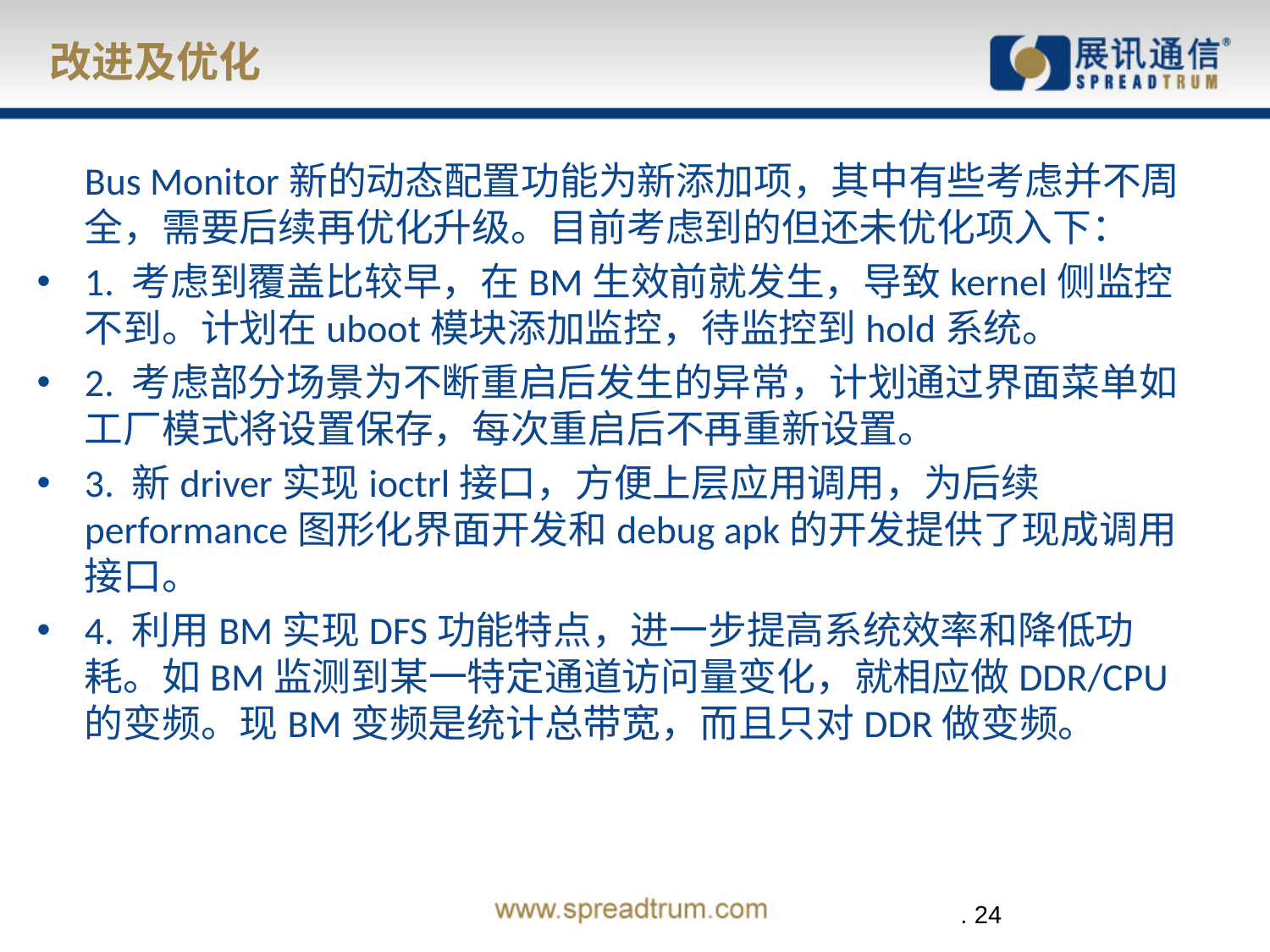

# 改进及优化
	Bus Monitor新的动态配置功能为新添加项，其中有些考虑并不周全，需要后续再优化升级。目前考虑到的但还未优化项入下：
1. 考虑到覆盖比较早，在BM生效前就发生，导致kernel侧监控不到。计划在uboot模块添加监控，待监控到hold系统。
2. 考虑部分场景为不断重启后发生的异常，计划通过界面菜单如工厂模式将设置保存，每次重启后不再重新设置。
3. 新driver实现ioctrl接口，方便上层应用调用，为后续performance图形化界面开发和debug apk的开发提供了现成调用接口。
4. 利用BM实现DFS功能特点，进一步提高系统效率和降低功耗。如BM监测到某一特定通道访问量变化，就相应做DDR/CPU的变频。现BM变频是统计总带宽，而且只对DDR做变频。

  . 24